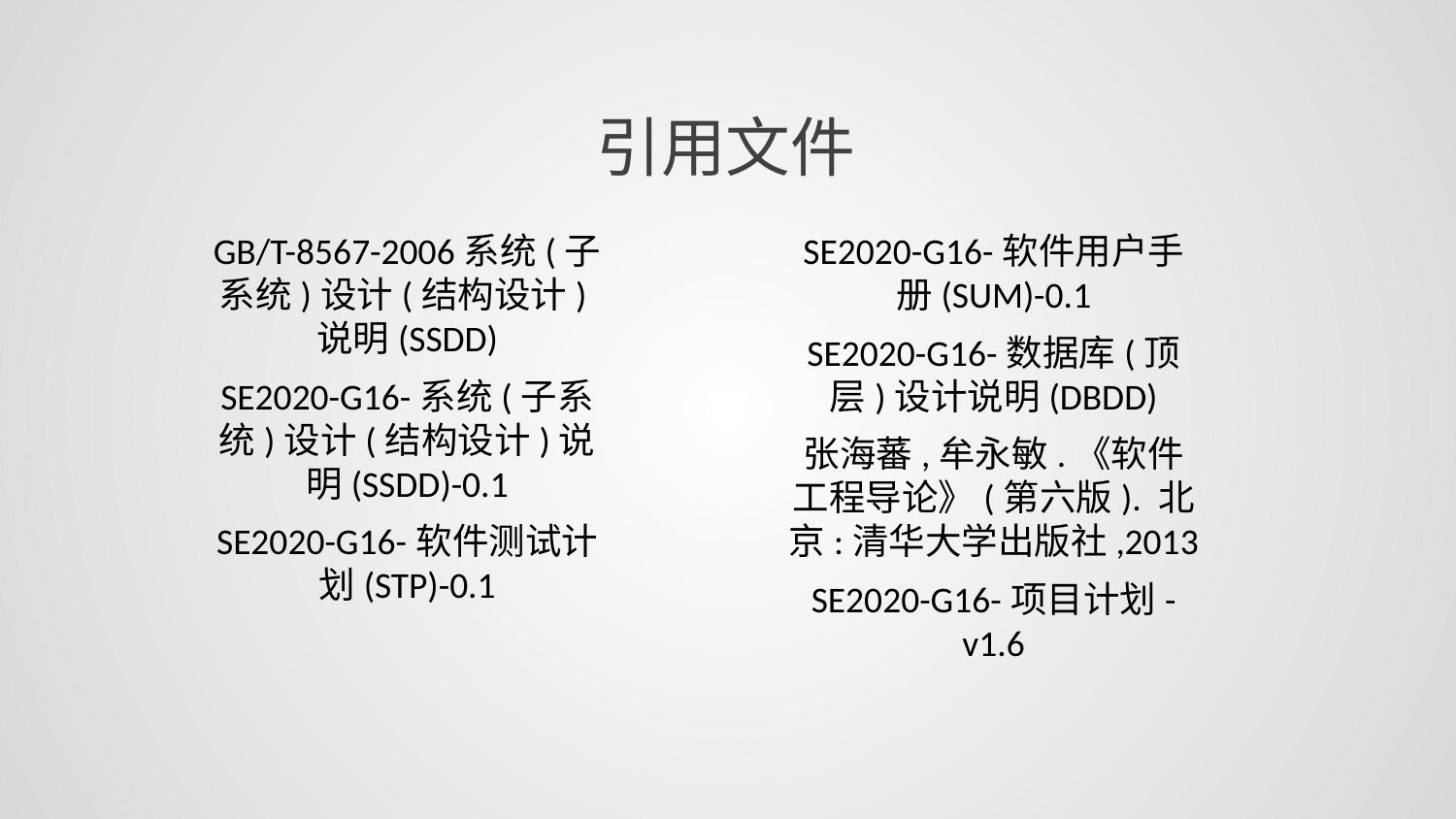

引用文件
GB/T-8567-2006系统(子系统)设计(结构设计)说明(SSDD)
SE2020-G16-系统(子系统)设计(结构设计)说明(SSDD)-0.1
SE2020-G16-软件测试计划(STP)-0.1

SE2020-G16-软件用户手册(SUM)-0.1
SE2020-G16-数据库(顶层)设计说明(DBDD)
张海蕃,牟永敏.《软件工程导论》(第六版). 北京:清华大学出版社,2013
SE2020-G16-项目计划-v1.6